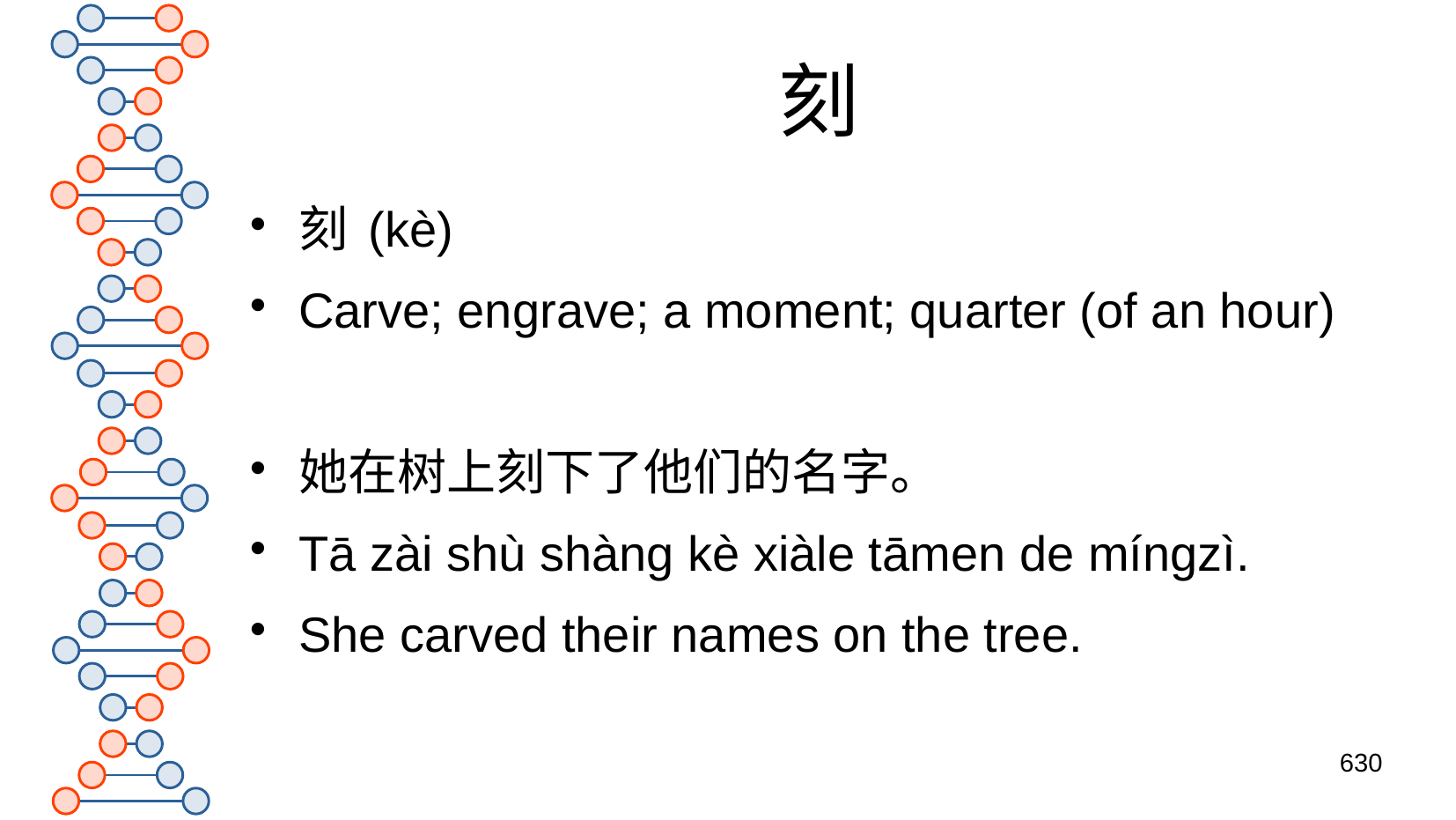

# 刻
刻 (kè)
Carve; engrave; a moment; quarter (of an hour)

她在树上刻下了他们的名字。
Tā zài shù shàng kè xiàle tāmen de míngzì.
She carved their names on the tree.
630